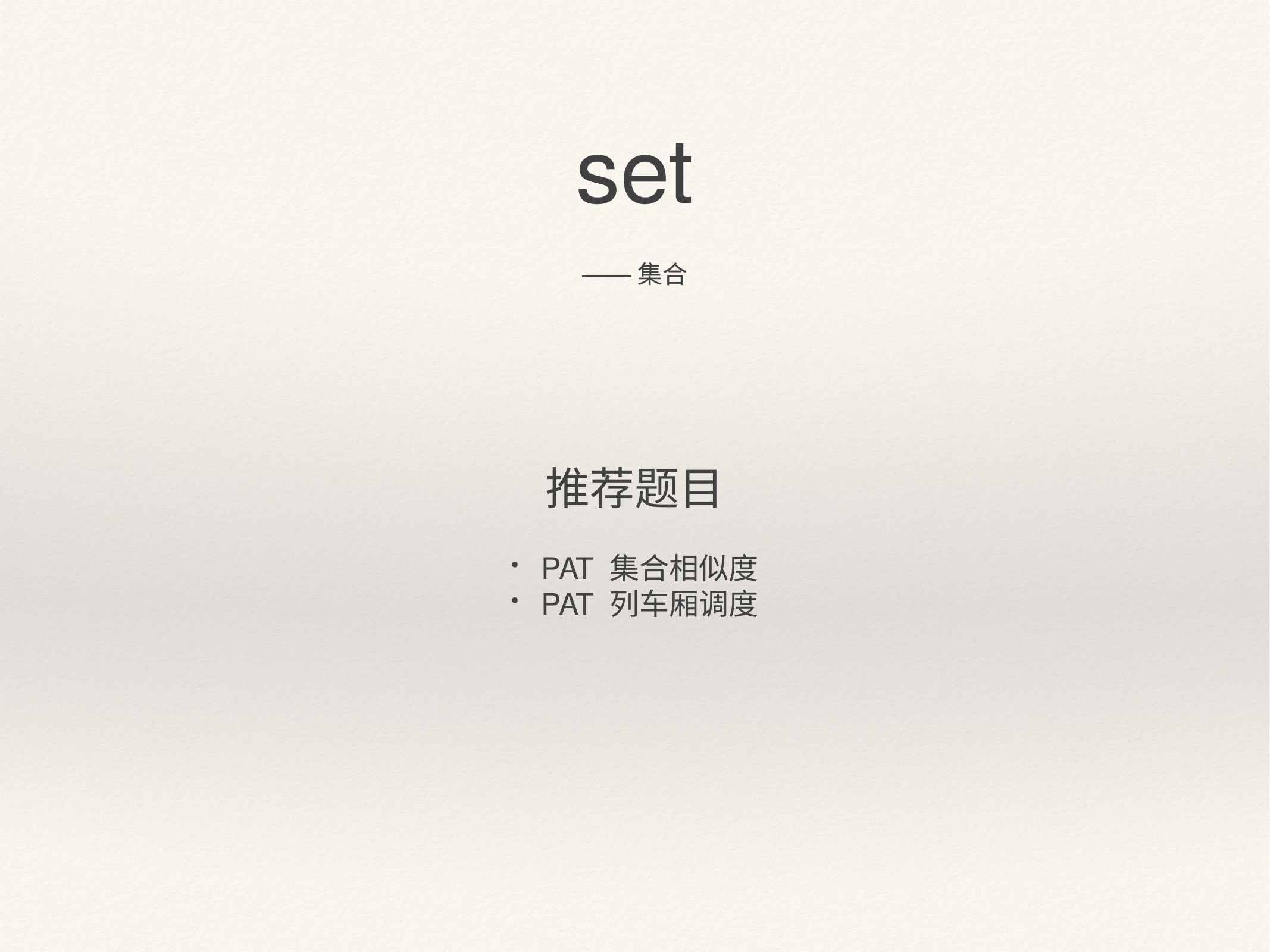

set
——集合
推荐题目

PAT 集合相似度
PAT 列车厢调度